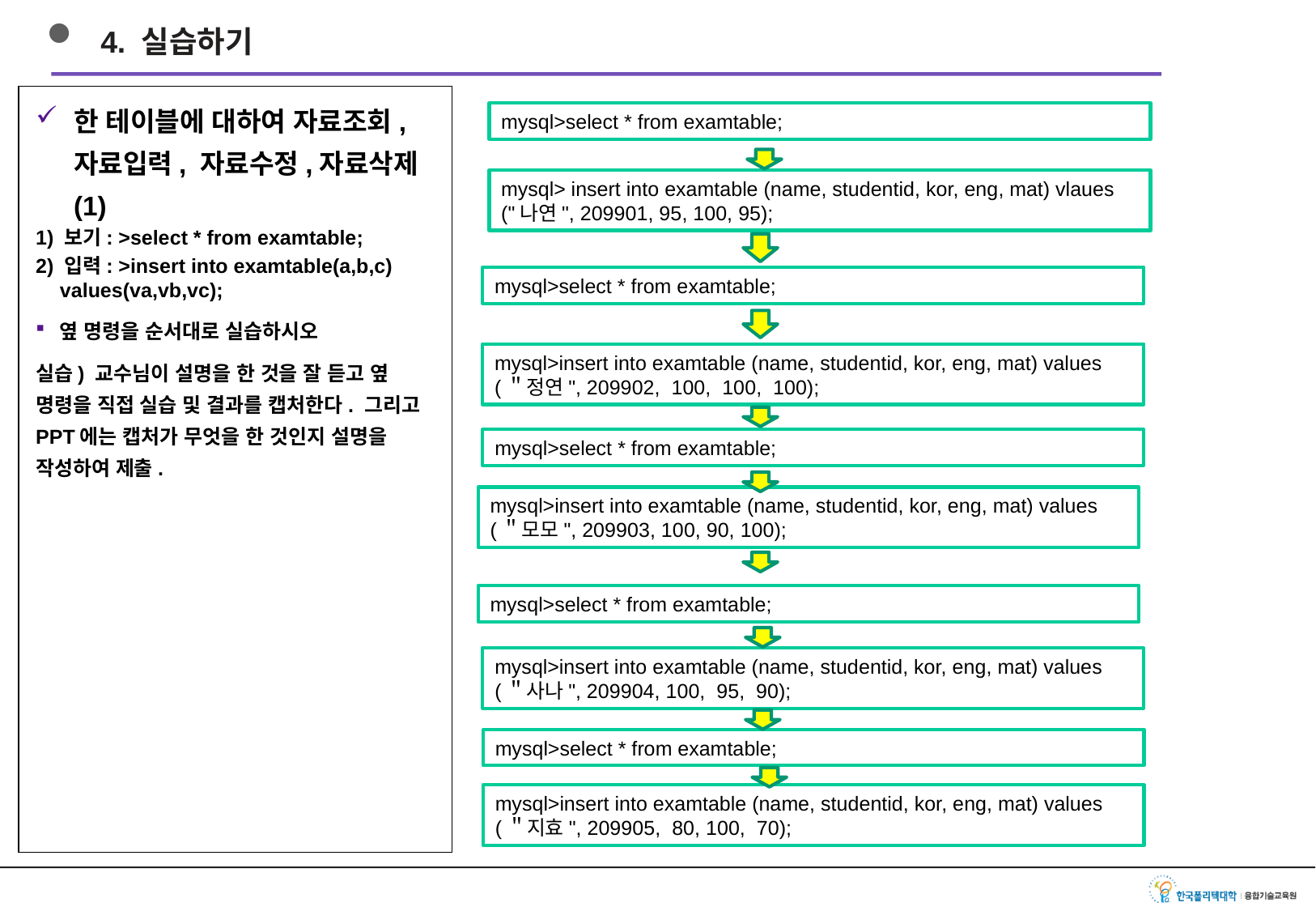

4. 실습하기
한 테이블에 대하여 자료조회, 자료입력, 자료수정,자료삭제(1)
1) 보기: >select * from examtable;
2) 입력: >insert into examtable(a,b,c) values(va,vb,vc);
옆 명령을 순서대로 실습하시오
실습) 교수님이 설명을 한 것을 잘 듣고 옆 명령을 직접 실습 및 결과를 캡처한다. 그리고 PPT에는 캡처가 무엇을 한 것인지 설명을 작성하여 제출.
mysql>select * from examtable;

mysql> insert into examtable (name, studentid, kor, eng, mat) vlaues ("나연", 209901, 95, 100, 95);

mysql>select * from examtable;

mysql>insert into examtable (name, studentid, kor, eng, mat) values (＂정연", 209902,  100,  100,  100);

mysql>select * from examtable;

mysql>insert into examtable (name, studentid, kor, eng, mat) values (＂모모", 209903, 100, 90, 100);

mysql>select * from examtable;

mysql>insert into examtable (name, studentid, kor, eng, mat) values (＂사나", 209904, 100,  95,  90);

mysql>select * from examtable;

mysql>insert into examtable (name, studentid, kor, eng, mat) values (＂지효", 209905,  80, 100,  70);